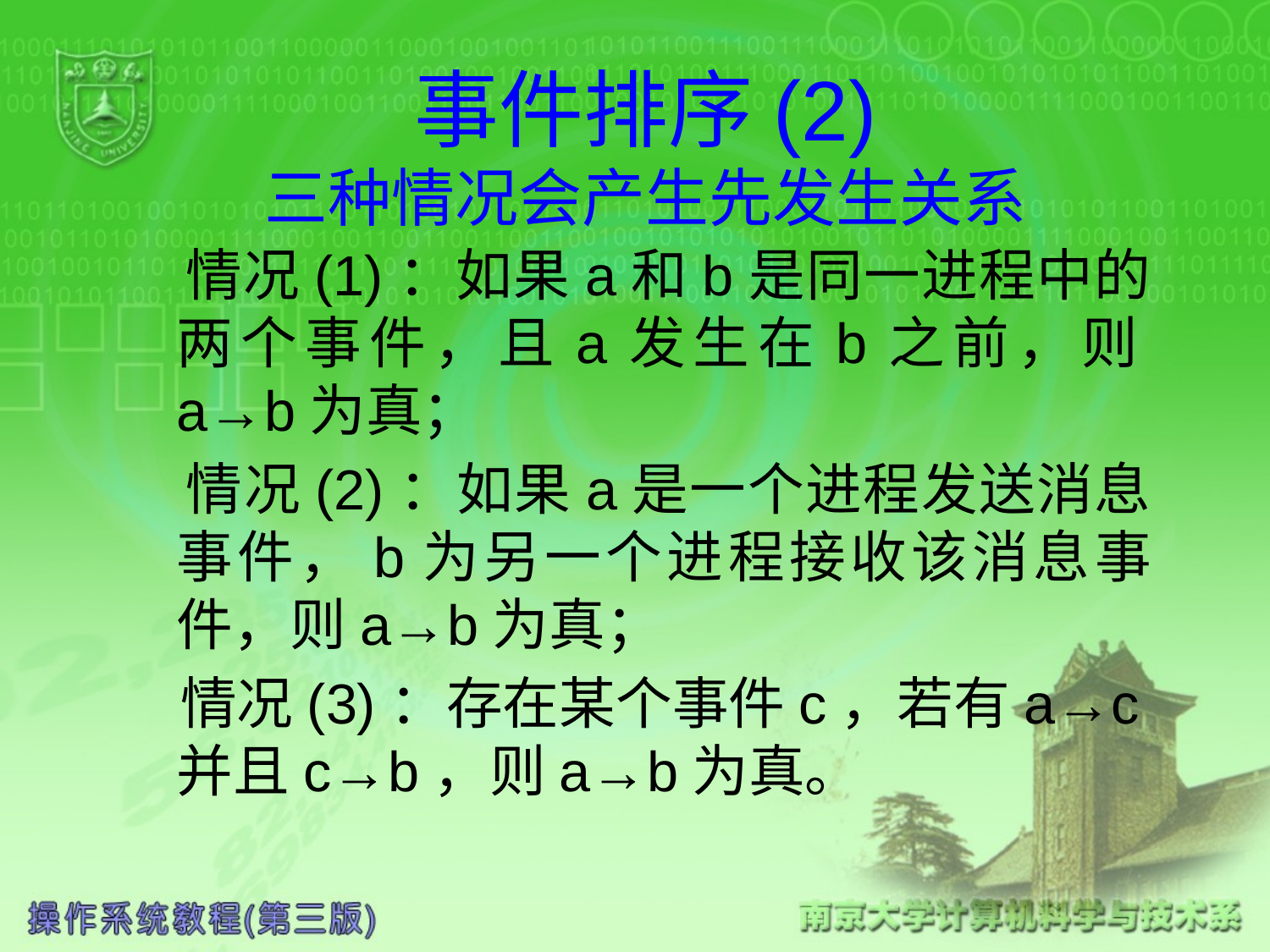

# 事件排序(2) 三种情况会产生先发生关系
   情况(1)：如果a和b是同一进程中的两个事件，且a发生在b之前，则a→b为真；
   情况(2)：如果a是一个进程发送消息事件，b为另一个进程接收该消息事件，则a→b为真；
   情况(3)：存在某个事件c，若有a→c并且c→b，则a→b为真。